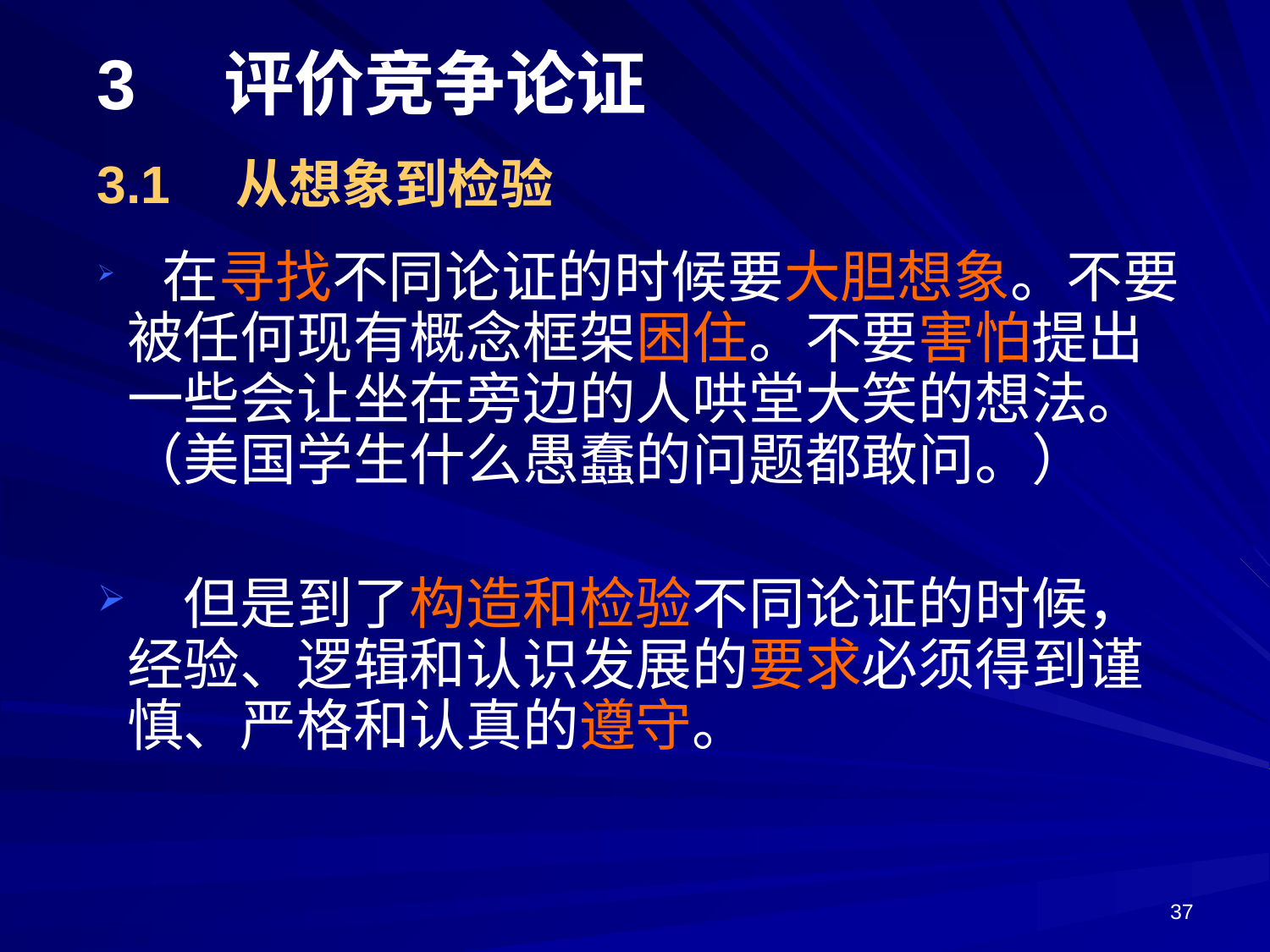

3　评价竞争论证

3.1　从想象到检验

　在寻找不同论证的时候要大胆想象。不要被任何现有概念框架困住。不要害怕提出一些会让坐在旁边的人哄堂大笑的想法。（美国学生什么愚蠢的问题都敢问。）

　但是到了构造和检验不同论证的时候，经验、逻辑和认识发展的要求必须得到谨慎、严格和认真的遵守。

37